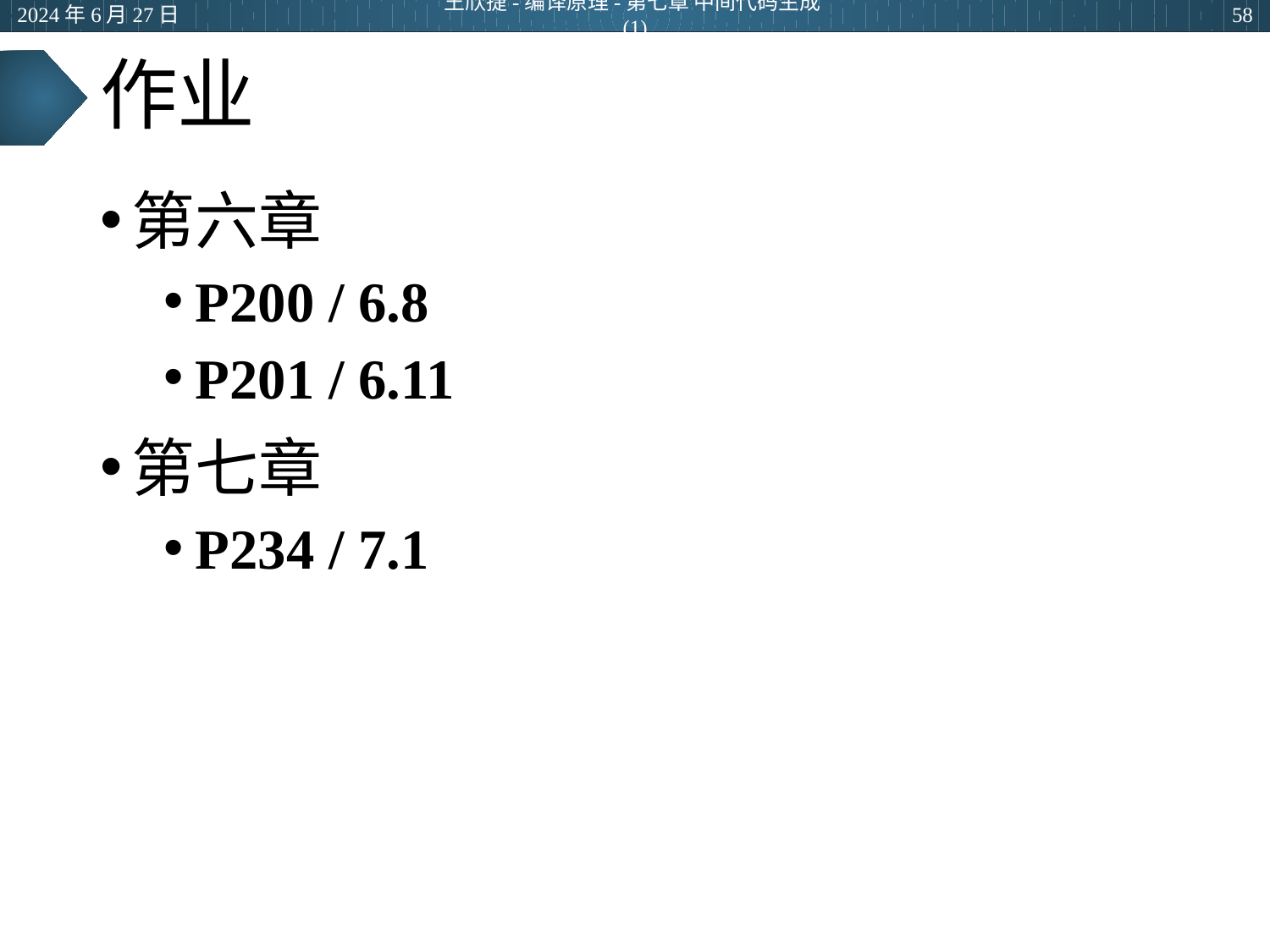

2024年6月27日
王欣捷-编译原理-第七章 中间代码生成(1)
58
# 作业
第六章
P200 / 6.8
P201 / 6.11
第七章
P234 / 7.1